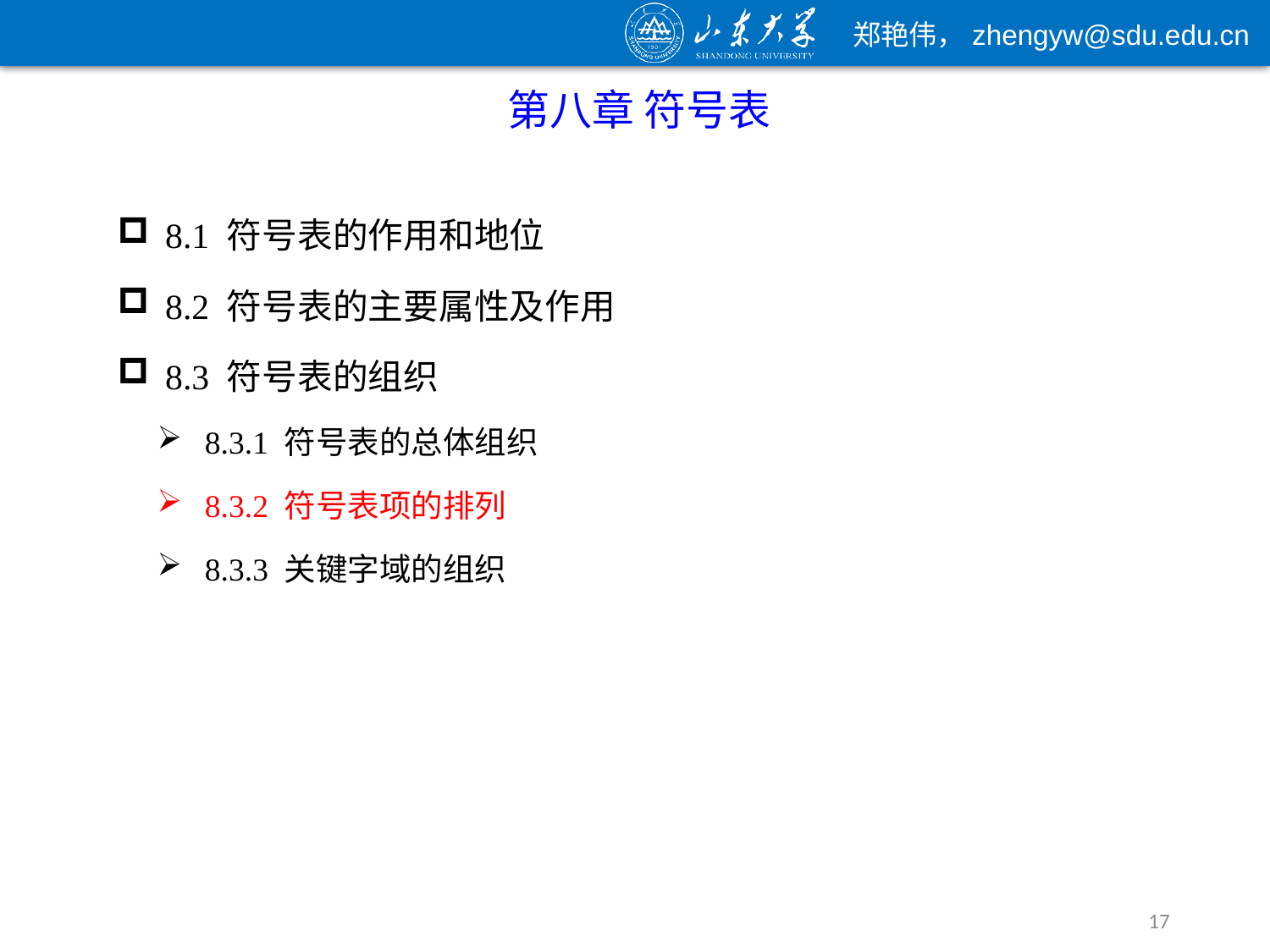

第八章 符号表
8.1 符号表的作用和地位
8.2 符号表的主要属性及作用
8.3 符号表的组织
8.3.1 符号表的总体组织
8.3.2 符号表项的排列
8.3.3 关键字域的组织
17